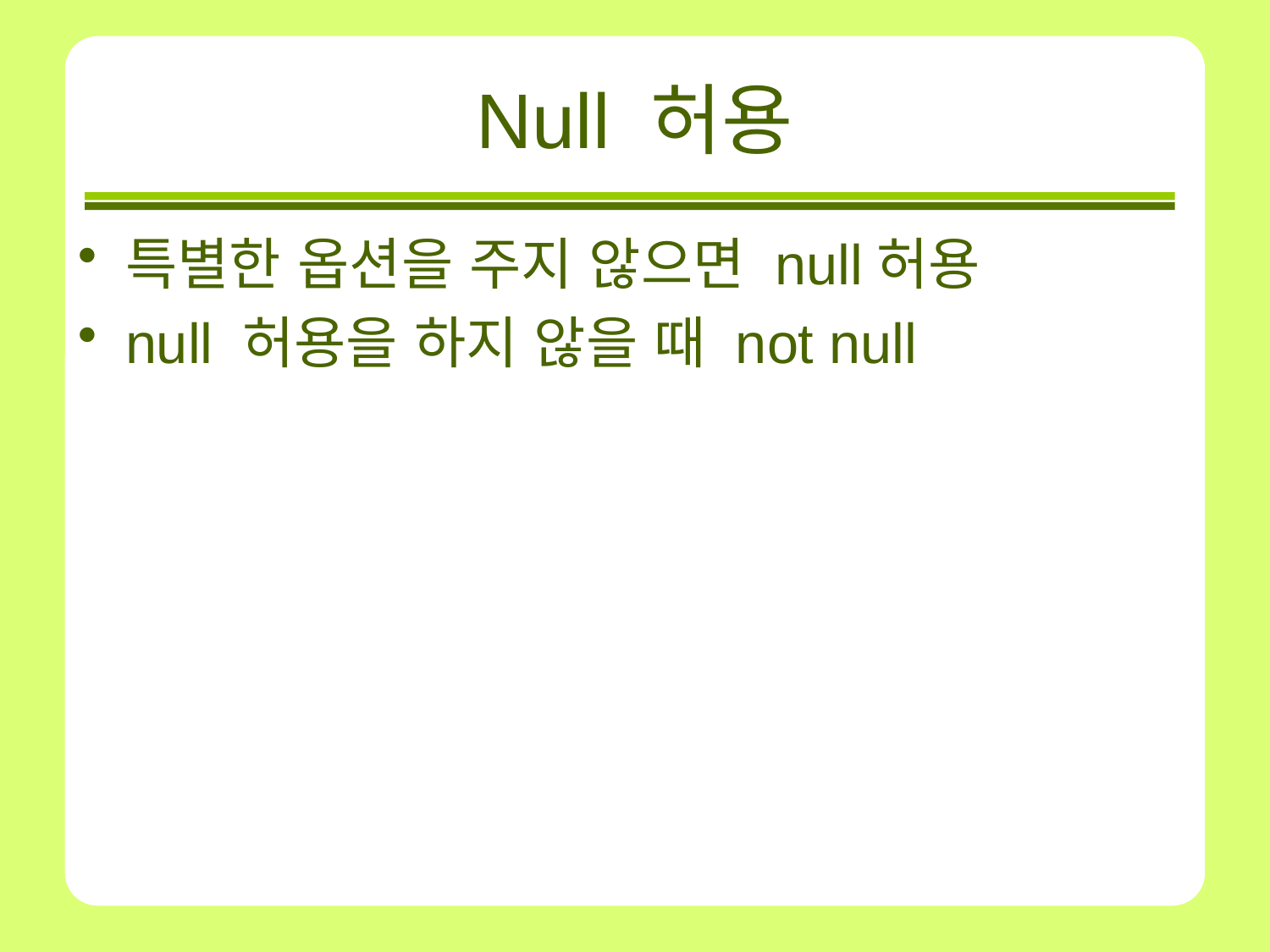

# Null 허용
특별한 옵션을 주지 않으면 null허용
null 허용을 하지 않을 때 not null